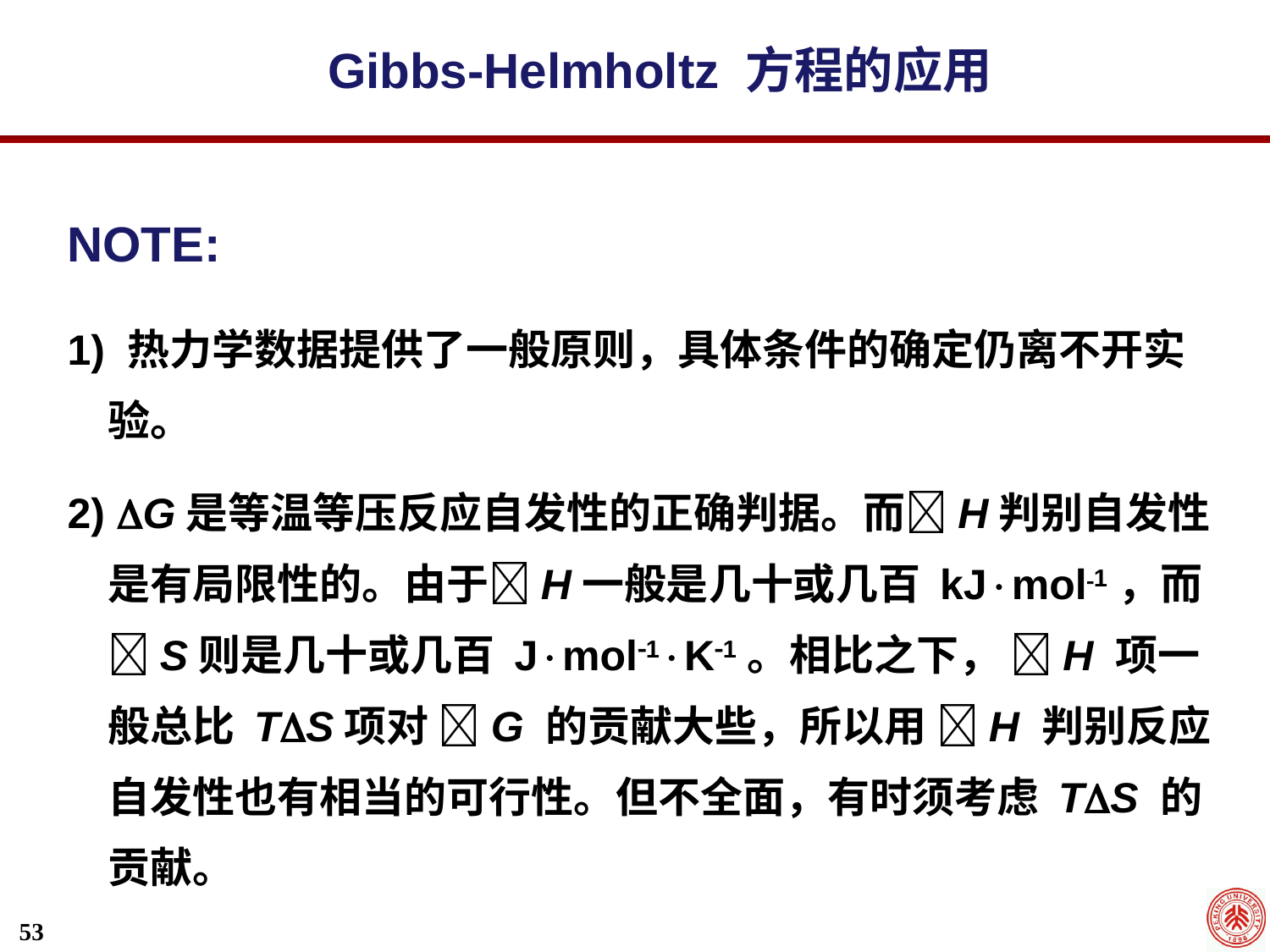

Gibbs-Helmholtz 方程的应用

NOTE:
1) 热力学数据提供了一般原则，具体条件的确定仍离不开实验。
2) ΔG是等温等压反应自发性的正确判据。而ΔH判别自发性是有局限性的。由于ΔH一般是几十或几百 kJ⋅mol−1，而ΔS则是几十或几百 J⋅mol−1⋅K−1。相比之下， ΔH 项一般总比 TΔS项对 ΔG 的贡献大些，所以用 ΔH 判别反应自发性也有相当的可行性。但不全面，有时须考虑 TΔS 的贡献。
53